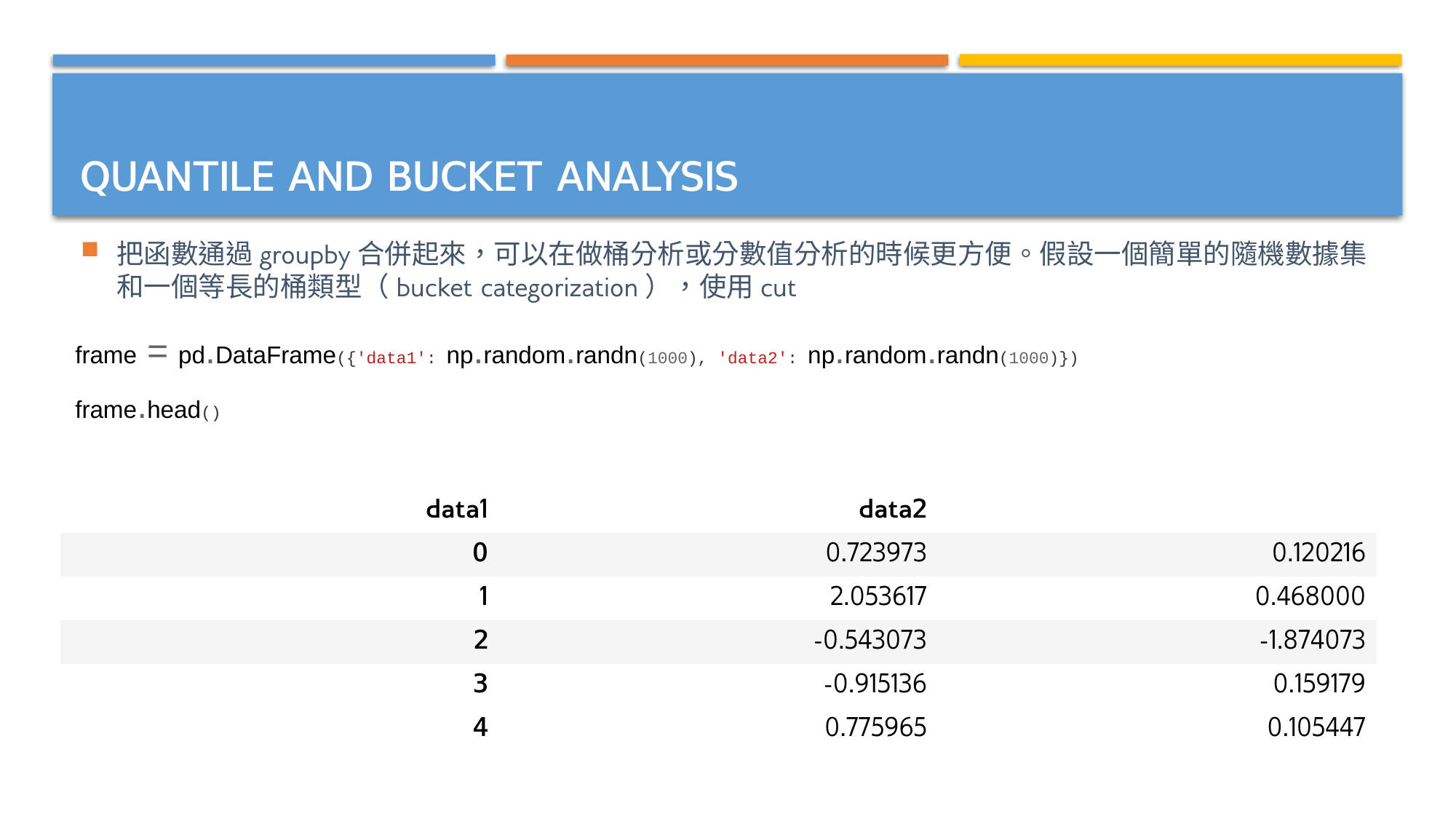

把函數通過groupby合併起來，可以在做桶分析或分數值分析的時候更方便。假設一個簡單的隨機數據集和一個等長的桶類型（bucket categorization），使用cut
# Quantile and Bucket Analysis
frame = pd.DataFrame({'data1': np.random.randn(1000), 'data2': np.random.randn(1000)})
frame.head()
| data1 | data2 |  |
| --- | --- | --- |
| 0 | 0.723973 | 0.120216 |
| 1 | 2.053617 | 0.468000 |
| 2 | -0.543073 | -1.874073 |
| 3 | -0.915136 | 0.159179 |
| 4 | 0.775965 | 0.105447 |